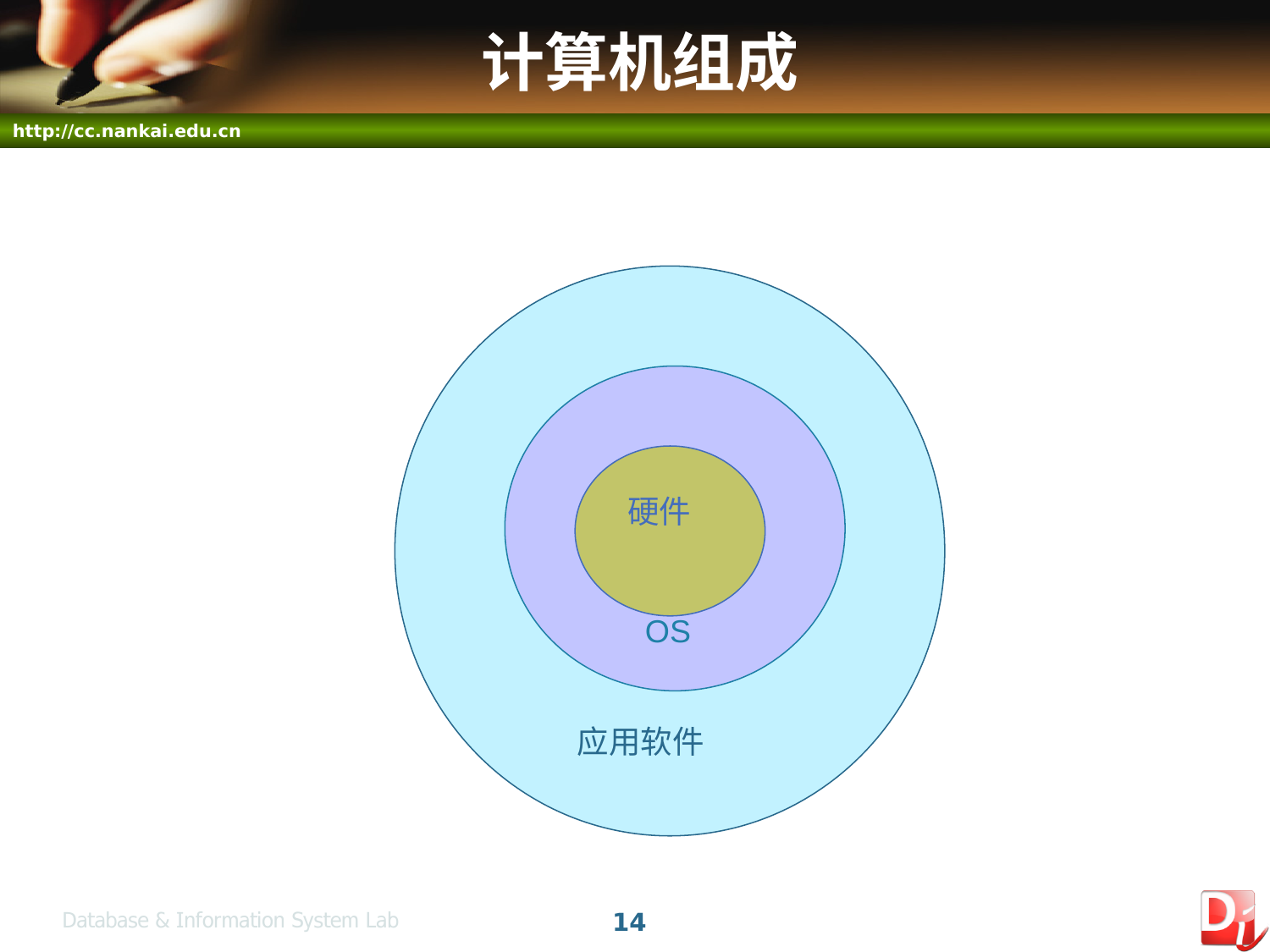

# 计算机组成

硬件
OS
应用软件
14
Database & Information System Lab